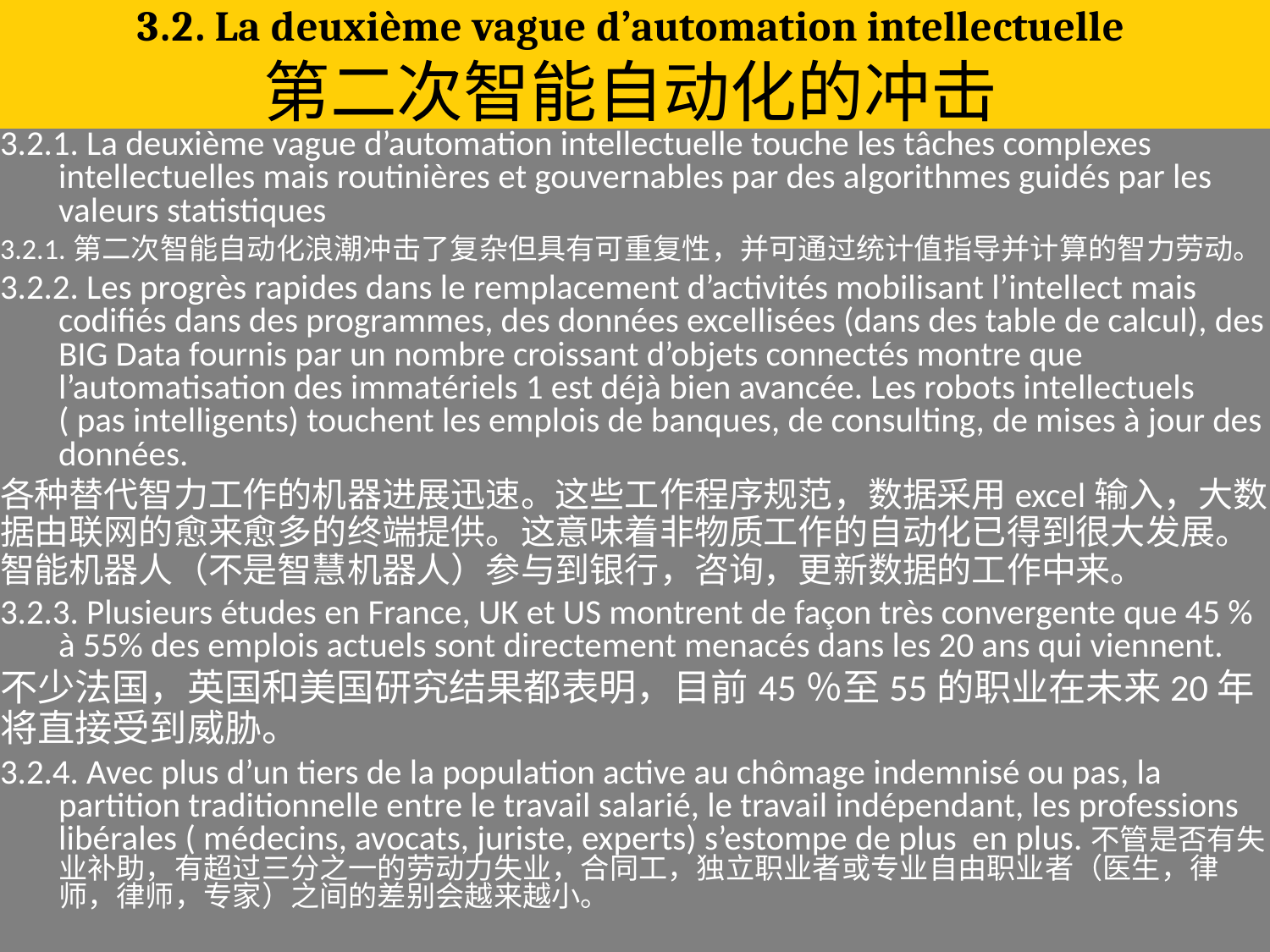

# 3.2. La deuxième vague d’automation intellectuelle
第二次智能自动化的冲击
3.2.1. La deuxième vague d’automation intellectuelle touche les tâches complexes intellectuelles mais routinières et gouvernables par des algorithmes guidés par les valeurs statistiques
3.2.1.第二次智能自动化浪潮冲击了复杂但具有可重复性，并可通过统计值指导并计算的智力劳动。
3.2.2. Les progrès rapides dans le remplacement d’activités mobilisant l’intellect mais codifiés dans des programmes, des données excellisées (dans des table de calcul), des BIG Data fournis par un nombre croissant d’objets connectés montre que l’automatisation des immatériels 1 est déjà bien avancée. Les robots intellectuels ( pas intelligents) touchent les emplois de banques, de consulting, de mises à jour des données.
各种替代智力工作的机器进展迅速。这些工作程序规范，数据采用excel输入，大数据由联网的愈来愈多的终端提供。这意味着非物质工作的自动化已得到很大发展。智能机器人（不是智慧机器人）参与到银行，咨询，更新数据的工作中来。
3.2.3. Plusieurs études en France, UK et US montrent de façon très convergente que 45 % à 55% des emplois actuels sont directement menacés dans les 20 ans qui viennent.
不少法国，英国和美国研究结果都表明，目前45％至55的职业在未来20年将直接受到威胁。
3.2.4. Avec plus d’un tiers de la population active au chômage indemnisé ou pas, la partition traditionnelle entre le travail salarié, le travail indépendant, les professions libérales ( médecins, avocats, juriste, experts) s’estompe de plus  en plus.不管是否有失业补助，有超过三分之一的劳动力失业，合同工，独立职业者或专业自由职业者（医生，律师，律师，专家）之间的差别会越来越小。